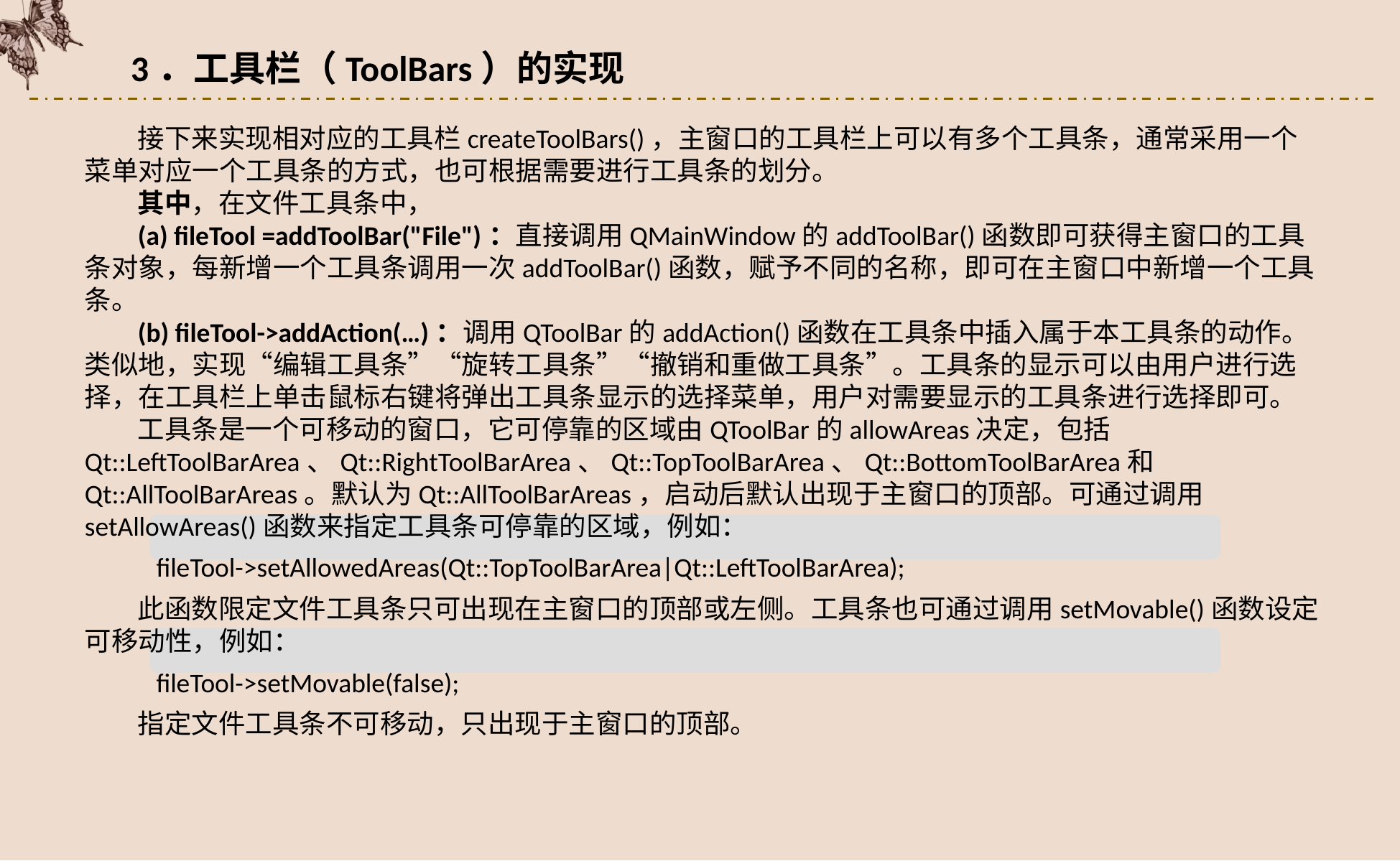

3．工具栏（ToolBars）的实现
接下来实现相对应的工具栏createToolBars()，主窗口的工具栏上可以有多个工具条，通常采用一个菜单对应一个工具条的方式，也可根据需要进行工具条的划分。
其中，在文件工具条中，
(a) fileTool =addToolBar("File")：直接调用QMainWindow的addToolBar()函数即可获得主窗口的工具条对象，每新增一个工具条调用一次addToolBar()函数，赋予不同的名称，即可在主窗口中新增一个工具条。
(b) fileTool->addAction(…)：调用QToolBar的addAction()函数在工具条中插入属于本工具条的动作。类似地，实现“编辑工具条”“旋转工具条”“撤销和重做工具条”。工具条的显示可以由用户进行选择，在工具栏上单击鼠标右键将弹出工具条显示的选择菜单，用户对需要显示的工具条进行选择即可。
工具条是一个可移动的窗口，它可停靠的区域由QToolBar的allowAreas决定，包括Qt::LeftToolBarArea、Qt::RightToolBarArea、Qt::TopToolBarArea、Qt::BottomToolBarArea和Qt::AllToolBarAreas。默认为Qt::AllToolBarAreas，启动后默认出现于主窗口的顶部。可通过调用setAllowAreas()函数来指定工具条可停靠的区域，例如：
   fileTool->setAllowedAreas(Qt::TopToolBarArea|Qt::LeftToolBarArea);
此函数限定文件工具条只可出现在主窗口的顶部或左侧。工具条也可通过调用setMovable()函数设定可移动性，例如：
   fileTool->setMovable(false);
指定文件工具条不可移动，只出现于主窗口的顶部。